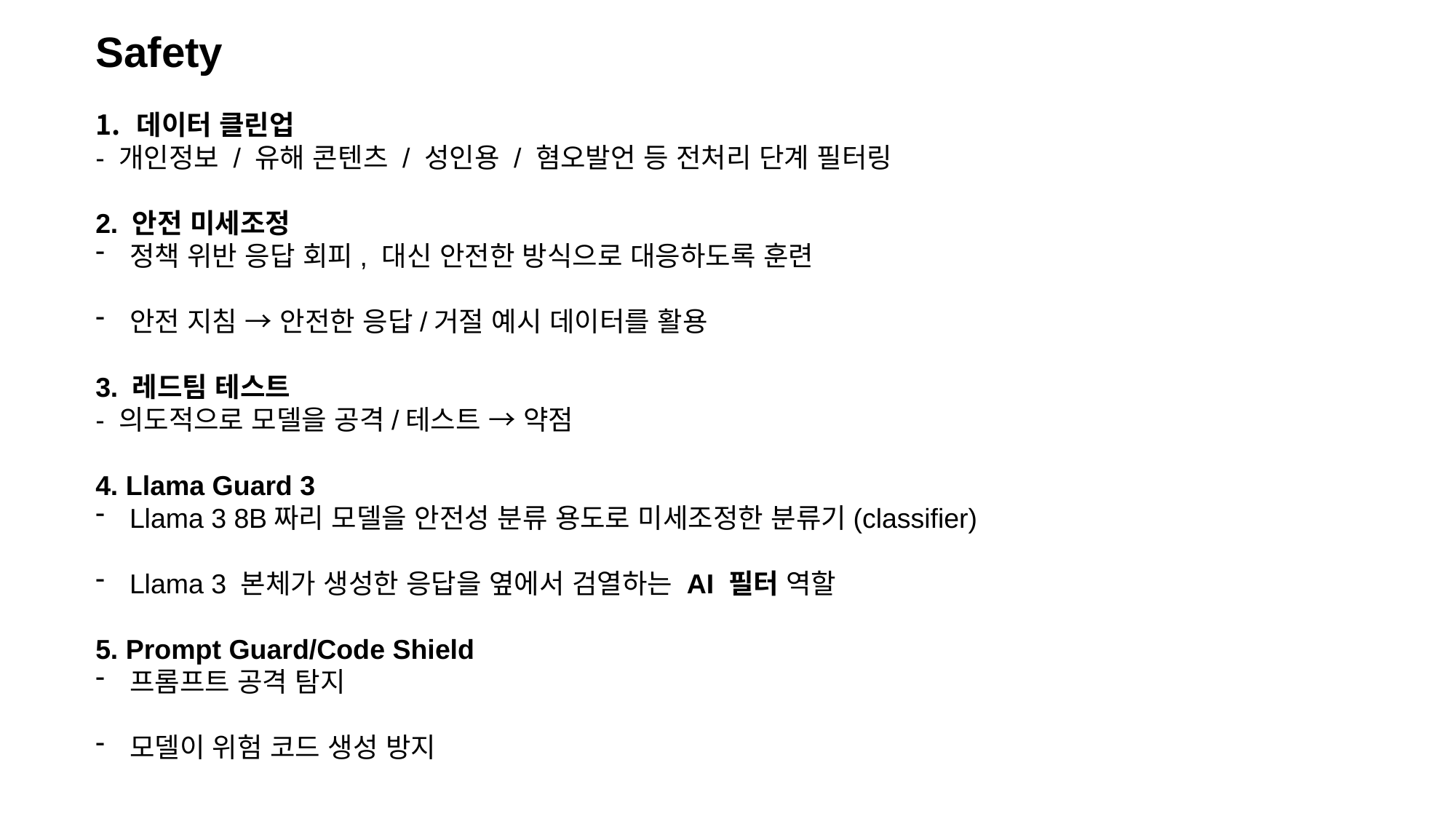

Safety
데이터 클린업
- 개인정보 / 유해 콘텐츠 / 성인용 / 혐오발언 등 전처리 단계 필터링

2. 안전 미세조정
정책 위반 응답 회피, 대신 안전한 방식으로 대응하도록 훈련

안전 지침 → 안전한 응답/거절 예시 데이터를 활용

3. 레드팀 테스트
- 의도적으로 모델을 공격/테스트 → 약점

4. Llama Guard 3
Llama 3 8B짜리 모델을 안전성 분류 용도로 미세조정한 분류기(classifier)

Llama 3 본체가 생성한 응답을 옆에서 검열하는 AI 필터 역할

5. Prompt Guard/Code Shield
프롬프트 공격 탐지

모델이 위험 코드 생성 방지